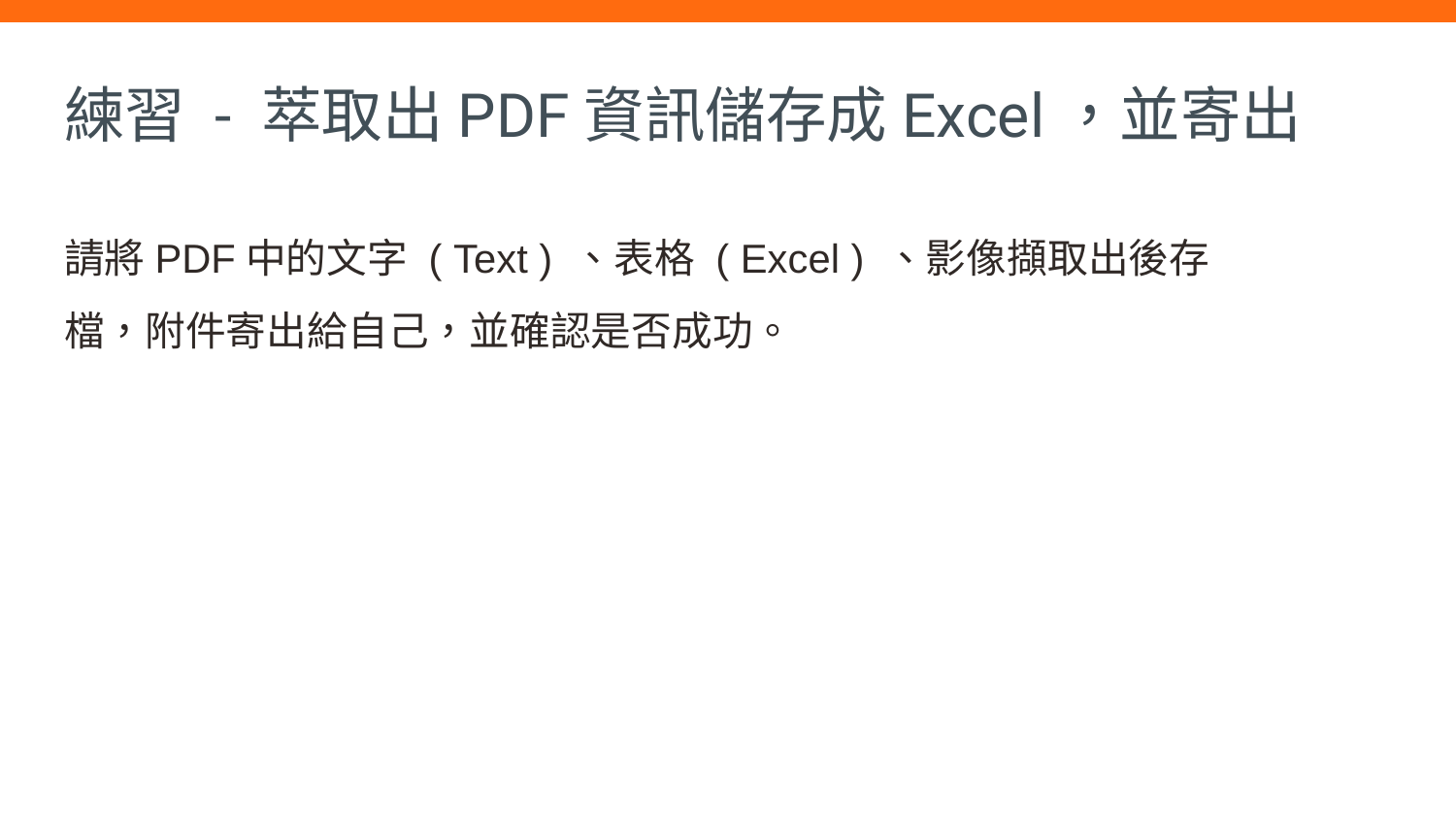

# 練習 - 萃取出PDF資訊儲存成Excel，並寄出
請將PDF中的文字 ( Text ) 、表格 ( Excel ) 、影像擷取出後存檔，附件寄出給自己，並確認是否成功。